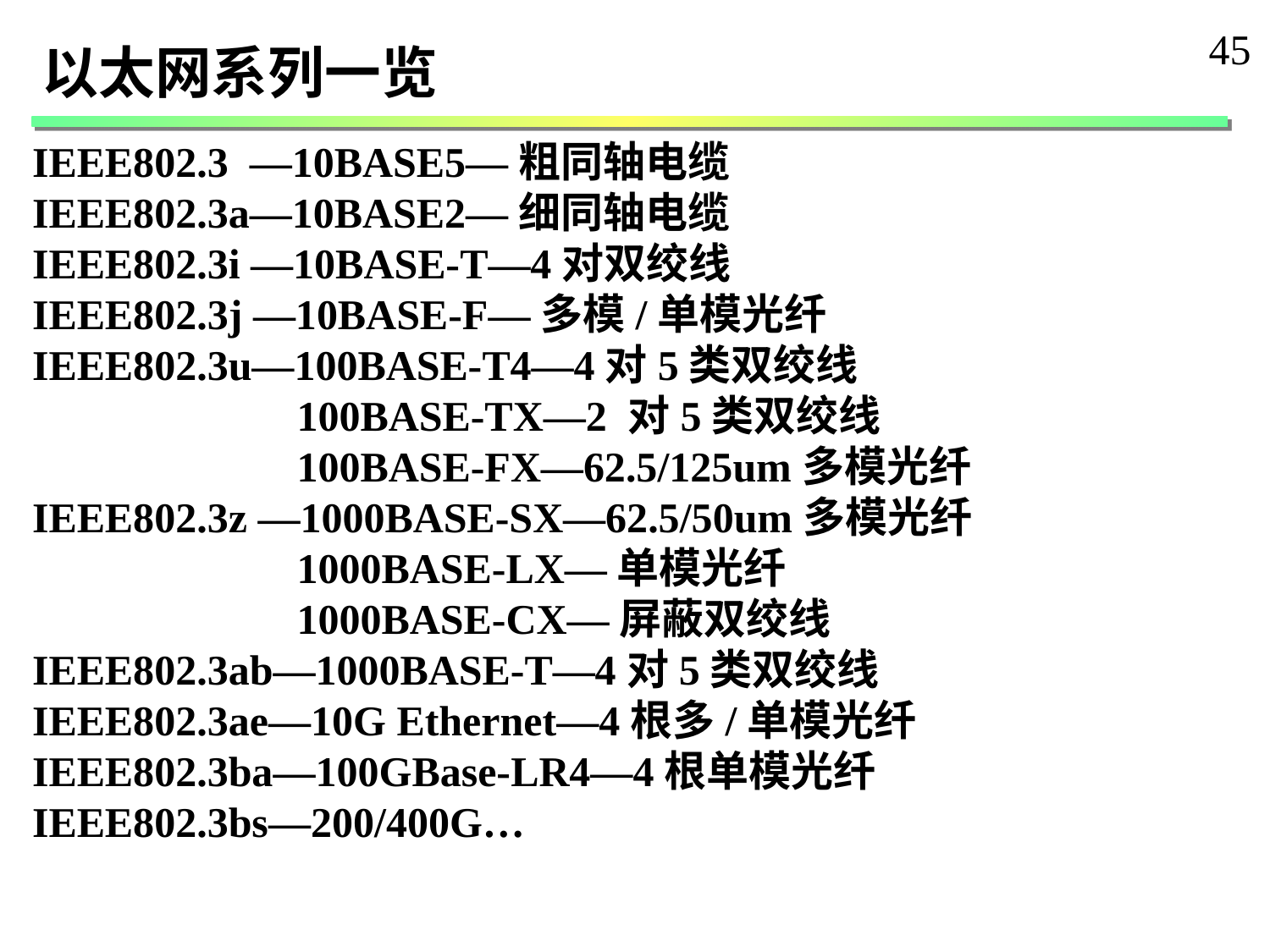

45
以太网系列一览

IEEE802.3  —10BASE5—粗同轴电缆
IEEE802.3a—10BASE2—细同轴电缆
IEEE802.3i —10BASE-T—4对双绞线
IEEE802.3j —10BASE-F—多模/单模光纤
IEEE802.3u—100BASE-T4—4对5类双绞线
                         100BASE-TX—2 对5类双绞线
                         100BASE-FX—62.5/125um多模光纤
IEEE802.3z —1000BASE-SX—62.5/50um多模光纤
                         1000BASE-LX—单模光纤
                         1000BASE-CX—屏蔽双绞线
IEEE802.3ab—1000BASE-T—4对5类双绞线
IEEE802.3ae—10G Ethernet—4根多/单模光纤
IEEE802.3ba—100GBase-LR4—4根单模光纤
IEEE802.3bs—200/400G…